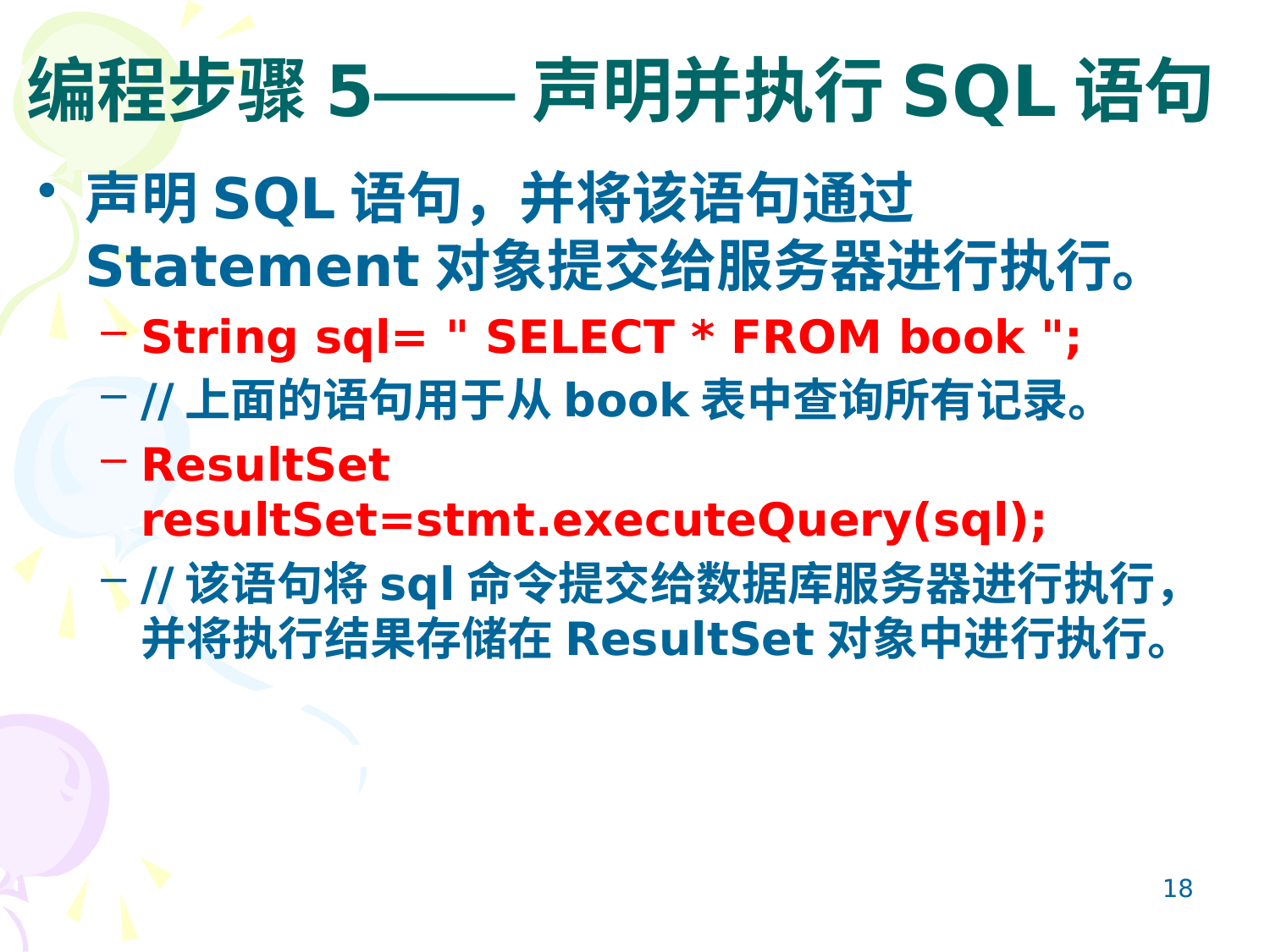

# 编程步骤5——声明并执行SQL语句
声明SQL语句，并将该语句通过Statement对象提交给服务器进行执行。
String sql= " SELECT * FROM book ";
//上面的语句用于从book表中查询所有记录。
ResultSet resultSet=stmt.executeQuery(sql);
//该语句将sql命令提交给数据库服务器进行执行，并将执行结果存储在ResultSet对象中进行执行。
18